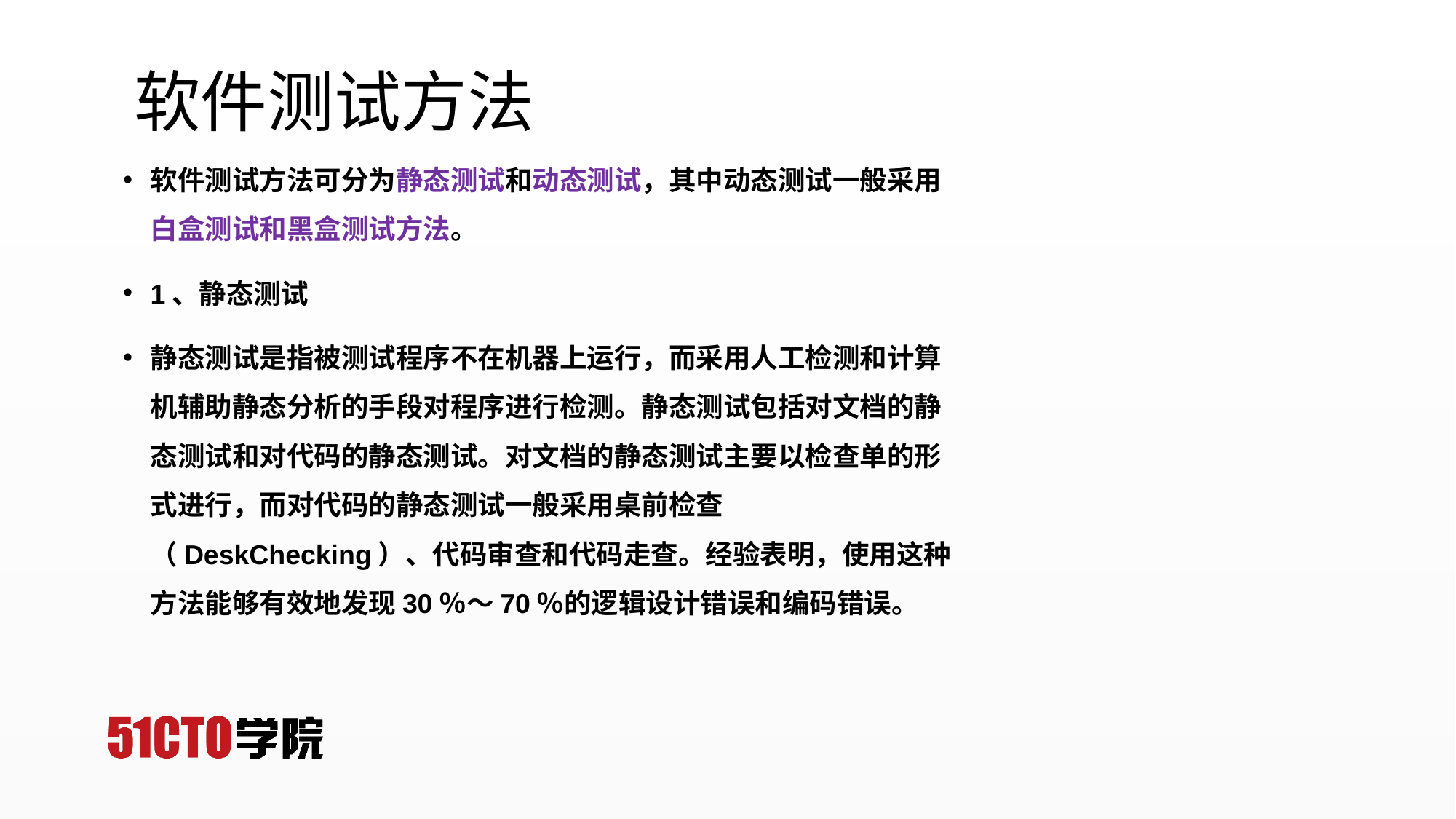

# 软件测试方法
软件测试方法可分为静态测试和动态测试，其中动态测试一般采用白盒测试和黑盒测试方法。
1、静态测试
静态测试是指被测试程序不在机器上运行，而采用人工检测和计算机辅助静态分析的手段对程序进行检测。静态测试包括对文档的静态测试和对代码的静态测试。对文档的静态测试主要以检查单的形式进行，而对代码的静态测试一般采用桌前检查（DeskChecking）、代码审查和代码走查。经验表明，使用这种方法能够有效地发现30％～70％的逻辑设计错误和编码错误。